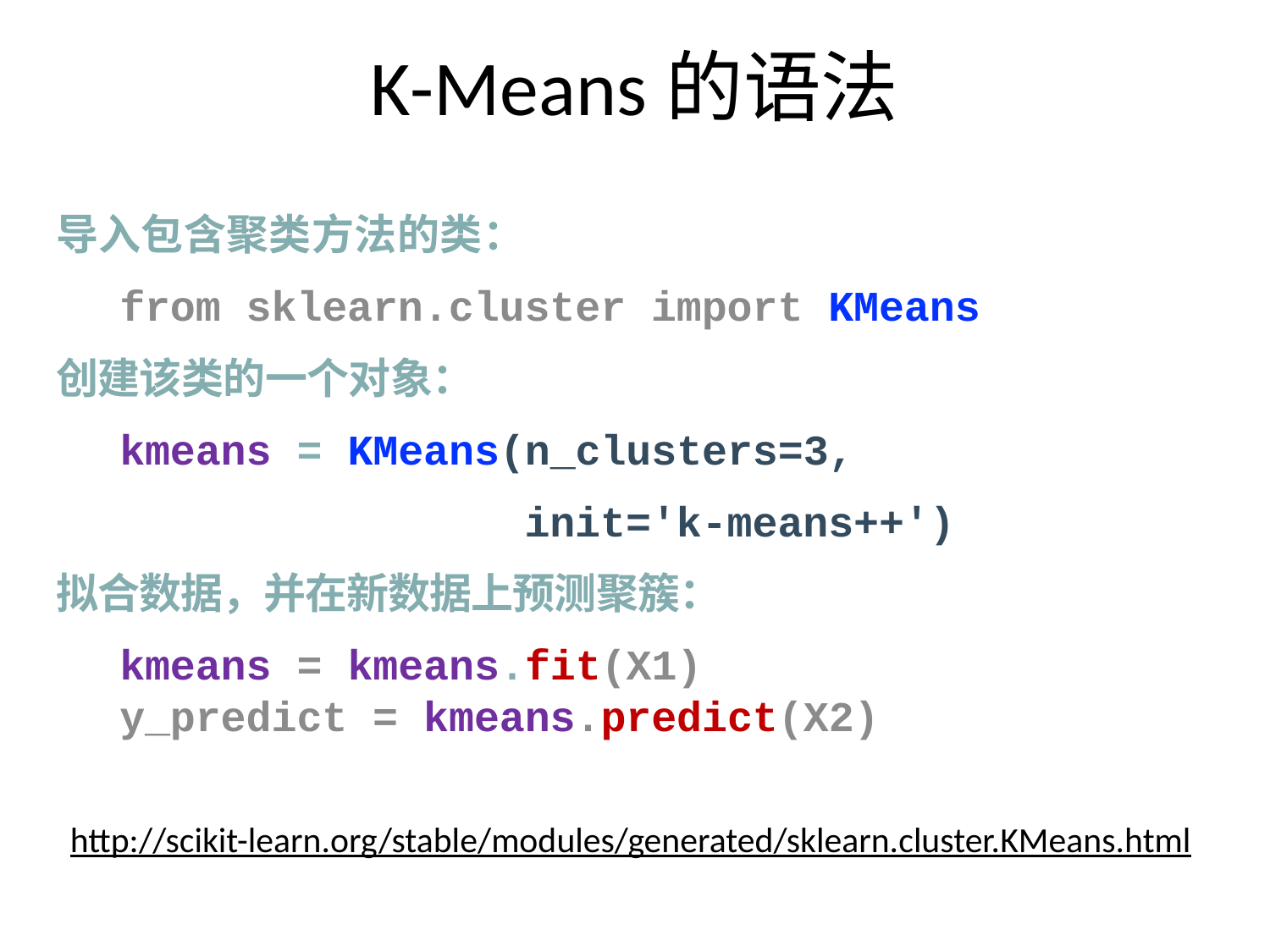

# K-Means的语法
导入包含聚类方法的类：
from sklearn.cluster import KMeans
创建该类的一个对象：
kmeans = KMeans(n_clusters=3,
                init='k-means++')
拟合数据，并在新数据上预测聚簇：
kmeans = kmeans.fit(X1)
y_predict = kmeans.predict(X2)
http://scikit-learn.org/stable/modules/generated/sklearn.cluster.KMeans.html